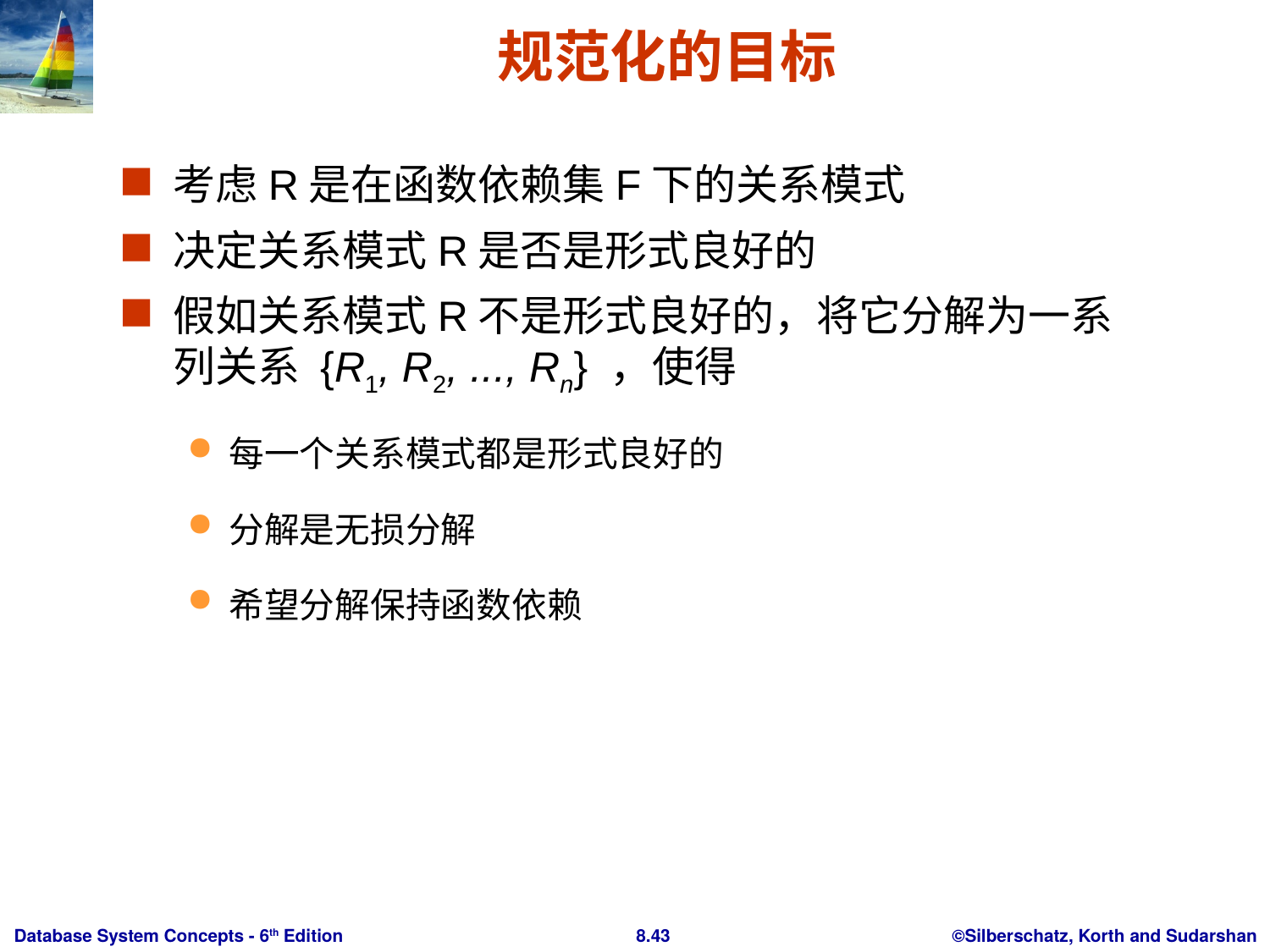

# 规范化的目标
考虑R是在函数依赖集F下的关系模式
决定关系模式R是否是形式良好的
假如关系模式R不是形式良好的，将它分解为一系列关系 {R1, R2, ..., Rn} ，使得
每一个关系模式都是形式良好的
分解是无损分解
希望分解保持函数依赖